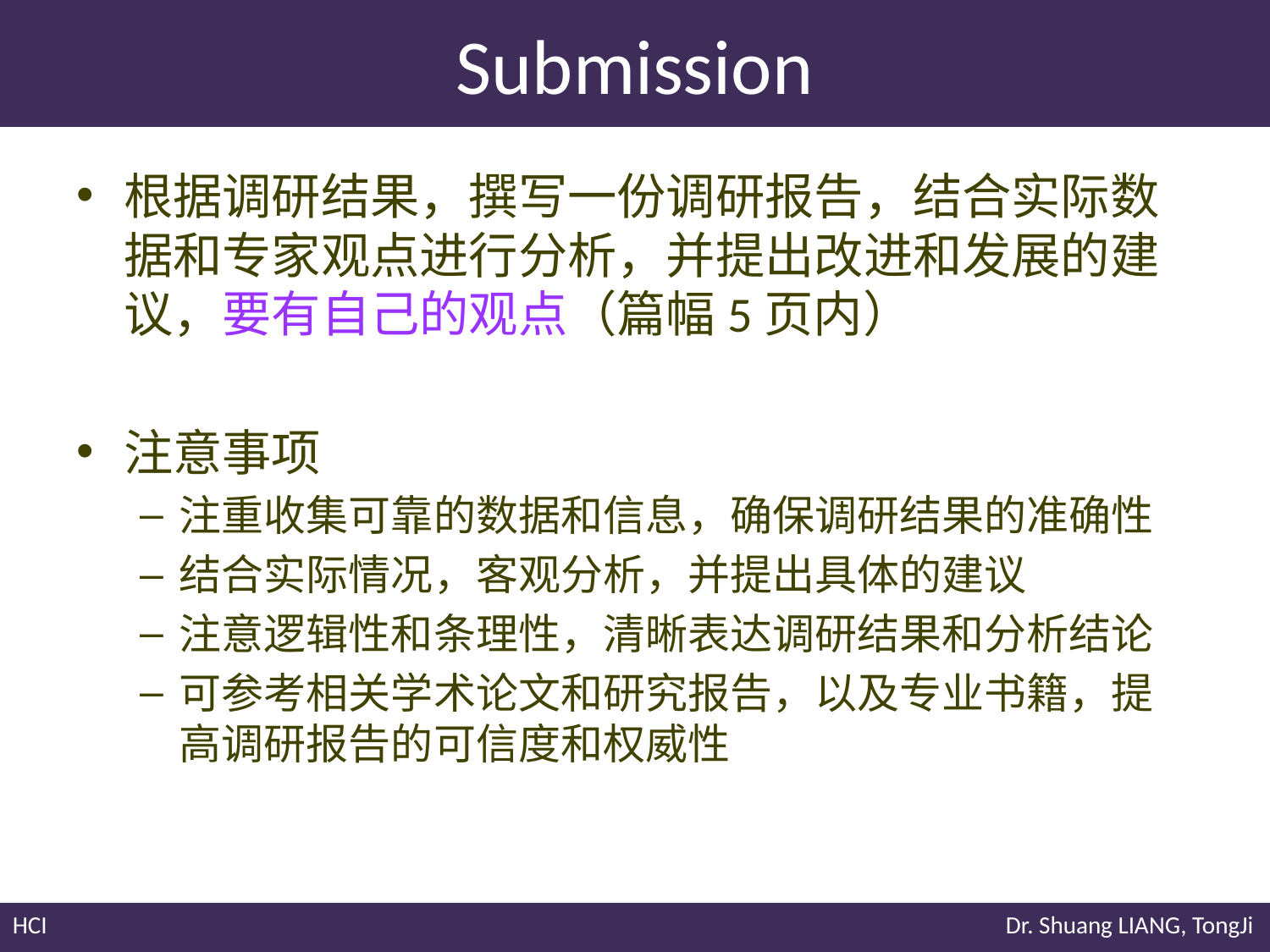

# Submission
根据调研结果，撰写一份调研报告，结合实际数据和专家观点进行分析，并提出改进和发展的建议，要有自己的观点（篇幅5页内）

注意事项
注重收集可靠的数据和信息，确保调研结果的准确性
结合实际情况，客观分析，并提出具体的建议
注意逻辑性和条理性，清晰表达调研结果和分析结论
可参考相关学术论文和研究报告，以及专业书籍，提高调研报告的可信度和权威性
HCI							                   Dr. Shuang LIANG, TongJi